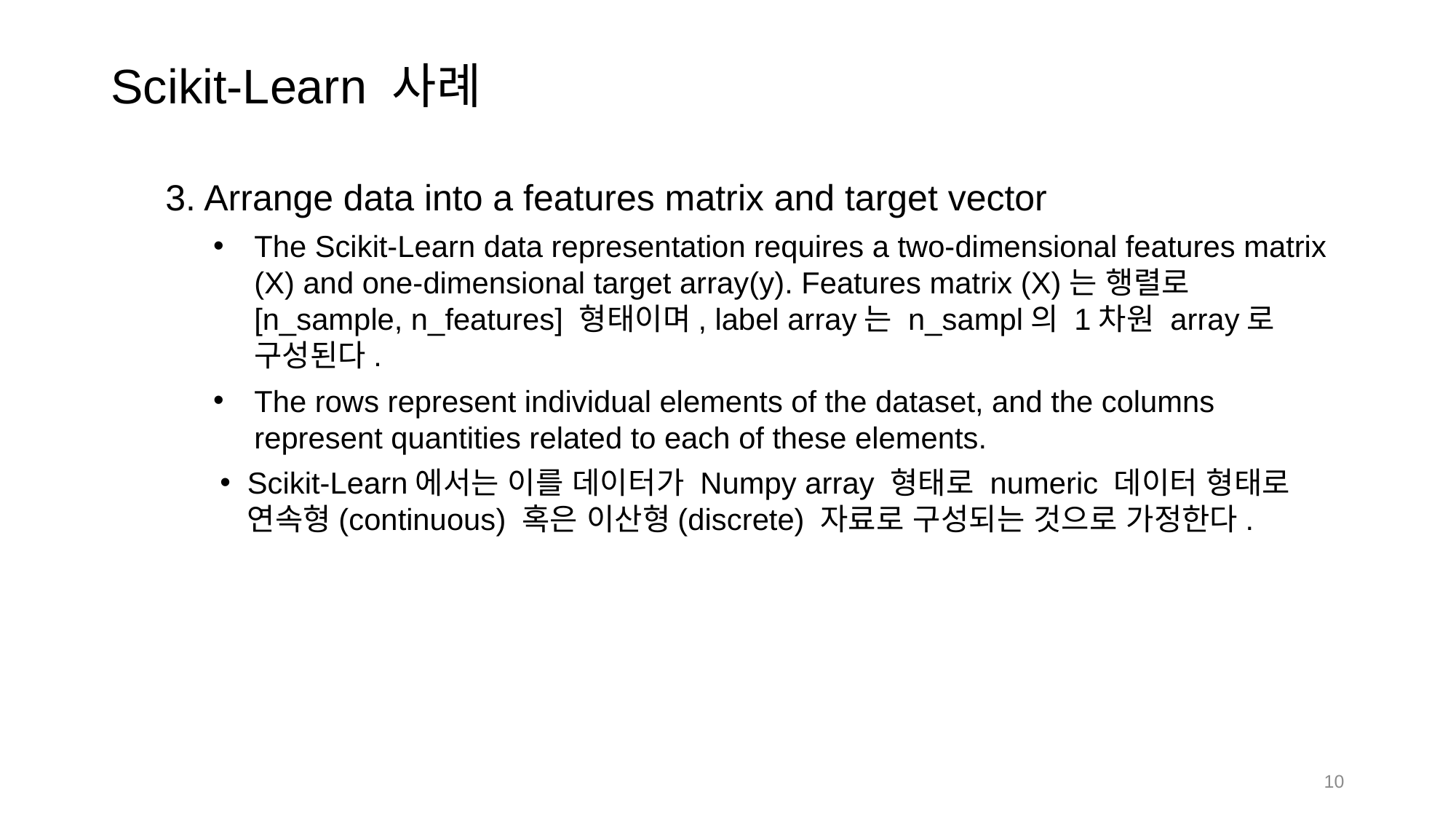

# Scikit-Learn 사례
3. Arrange data into a features matrix and target vector
The Scikit-Learn data representation requires a two-dimensional features matrix (X) and one-dimensional target array(y). Features matrix (X)는 행렬로 [n_sample, n_features] 형태이며, label array는 n_sampl의 1차원 array로 구성된다.
The rows represent individual elements of the dataset, and the columns represent quantities related to each of these elements.
Scikit-Learn에서는 이를 데이터가 Numpy array 형태로 numeric 데이터 형태로 연속형(continuous) 혹은 이산형(discrete) 자료로 구성되는 것으로 가정한다.

10